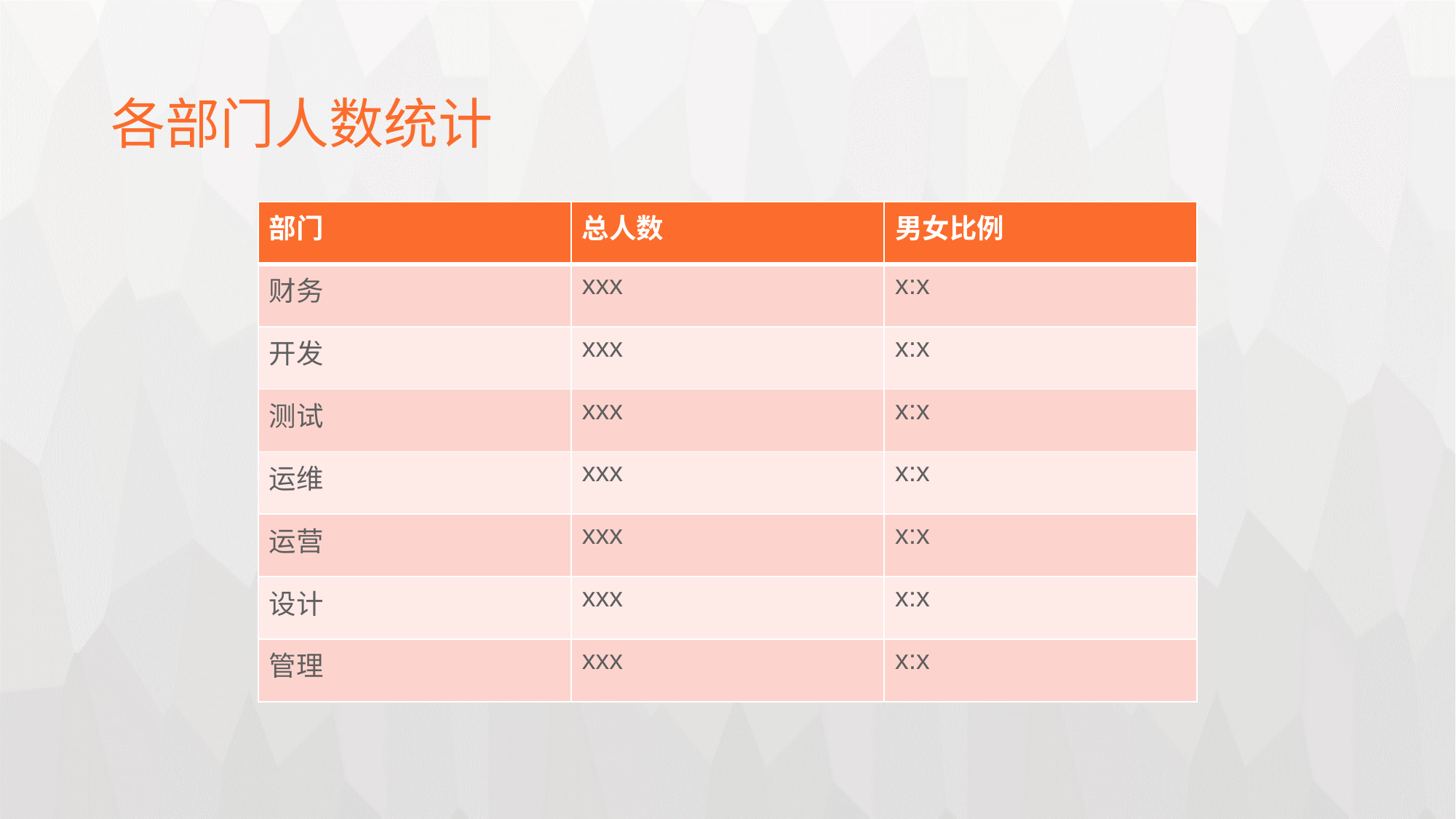

各部门人数统计
| 部门 | 总人数 | 男女比例 |
| --- | --- | --- |
| 财务 | xxx | x:x |
| 开发 | xxx | x:x |
| 测试 | xxx | x:x |
| 运维 | xxx | x:x |
| 运营 | xxx | x:x |
| 设计 | xxx | x:x |
| 管理 | xxx | x:x |